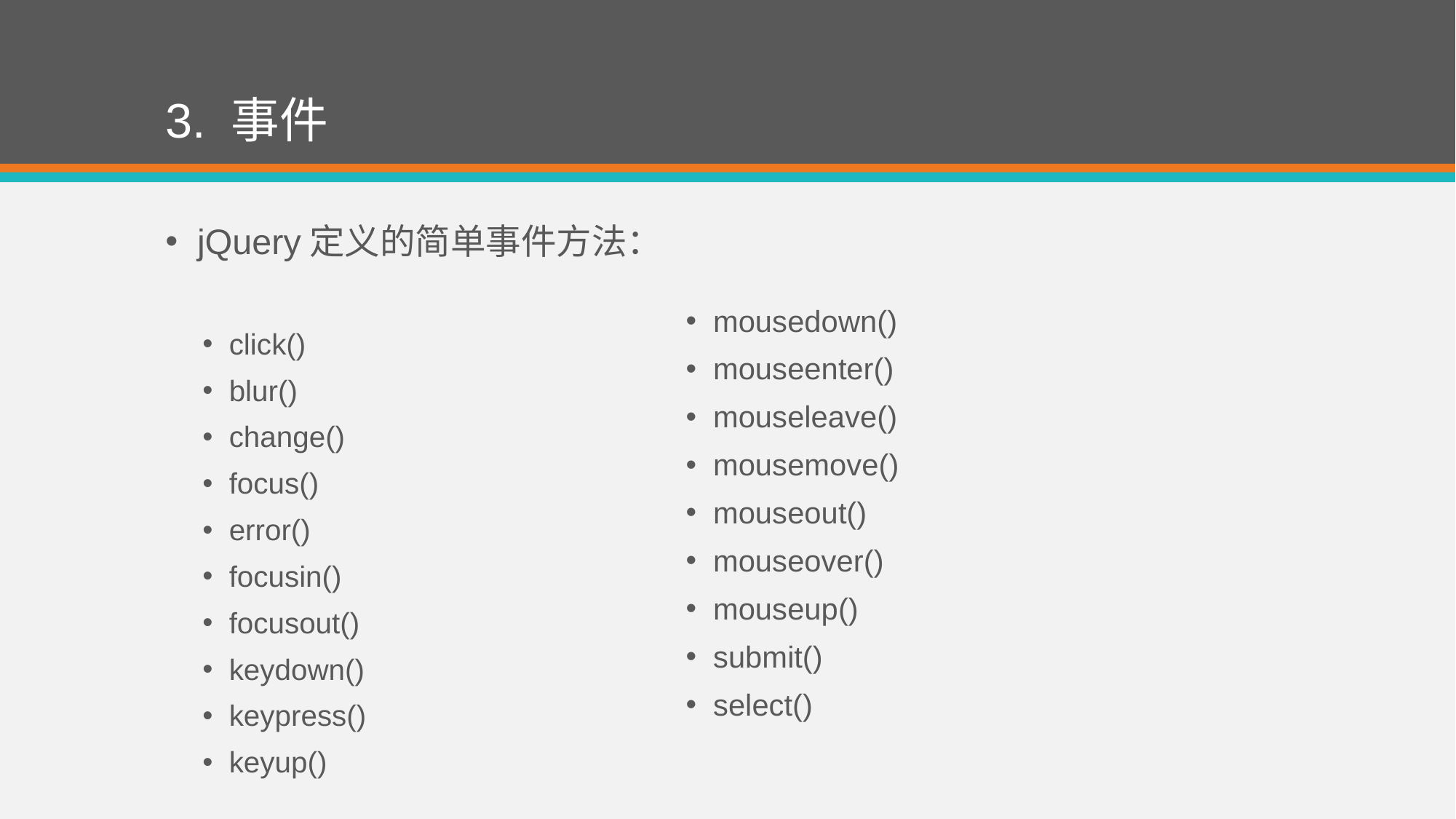

# 3. 事件
jQuery定义的简单事件方法：

click()
blur()
change()
focus()
error()
focusin()
focusout()
keydown()
keypress()
keyup()
mousedown()
mouseenter()
mouseleave()
mousemove()
mouseout()
mouseover()
mouseup()
submit()
select()